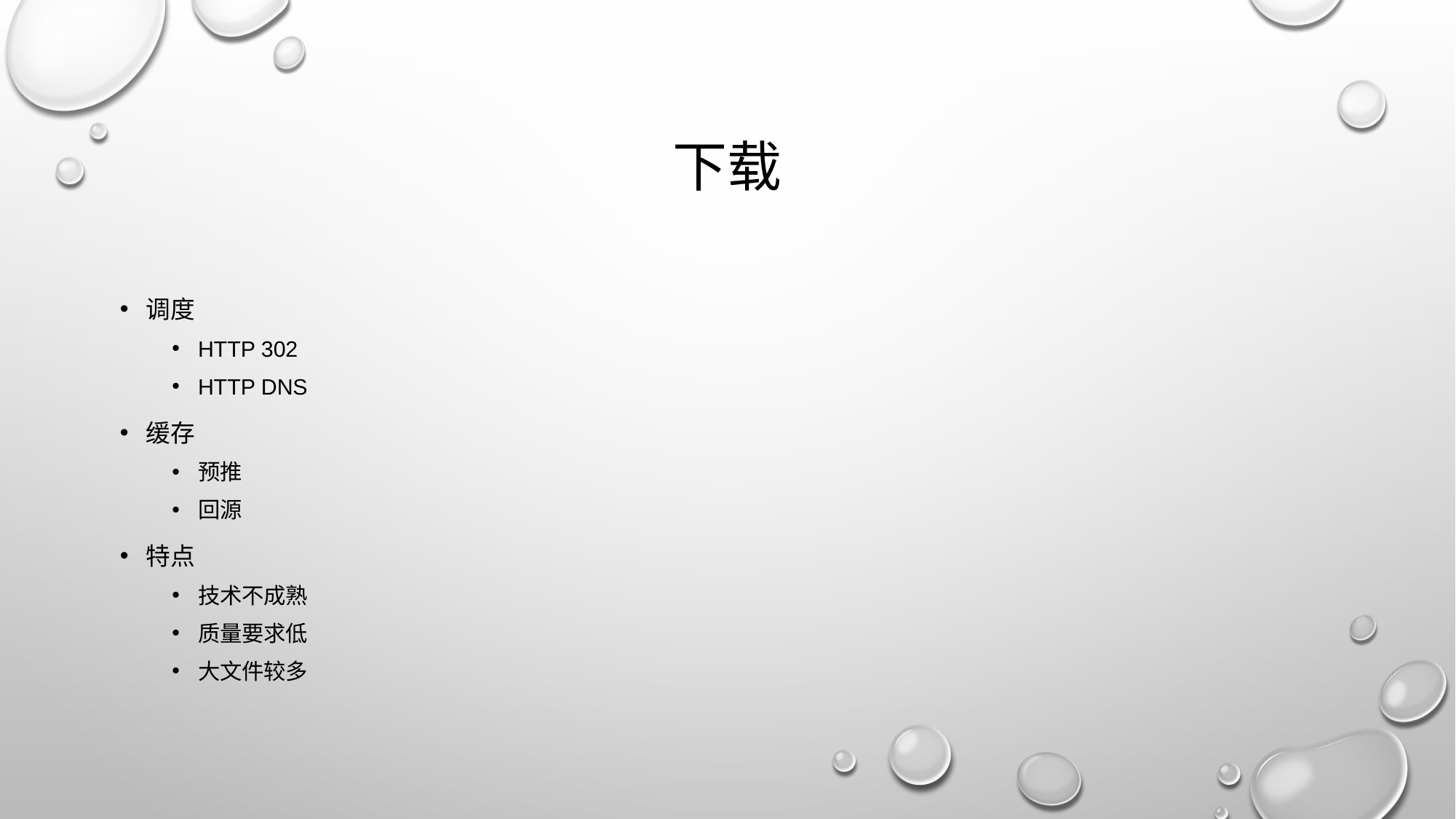

# 下载
调度
HTTP 302
http dns
缓存
预推
回源
特点
技术不成熟
质量要求低
大文件较多